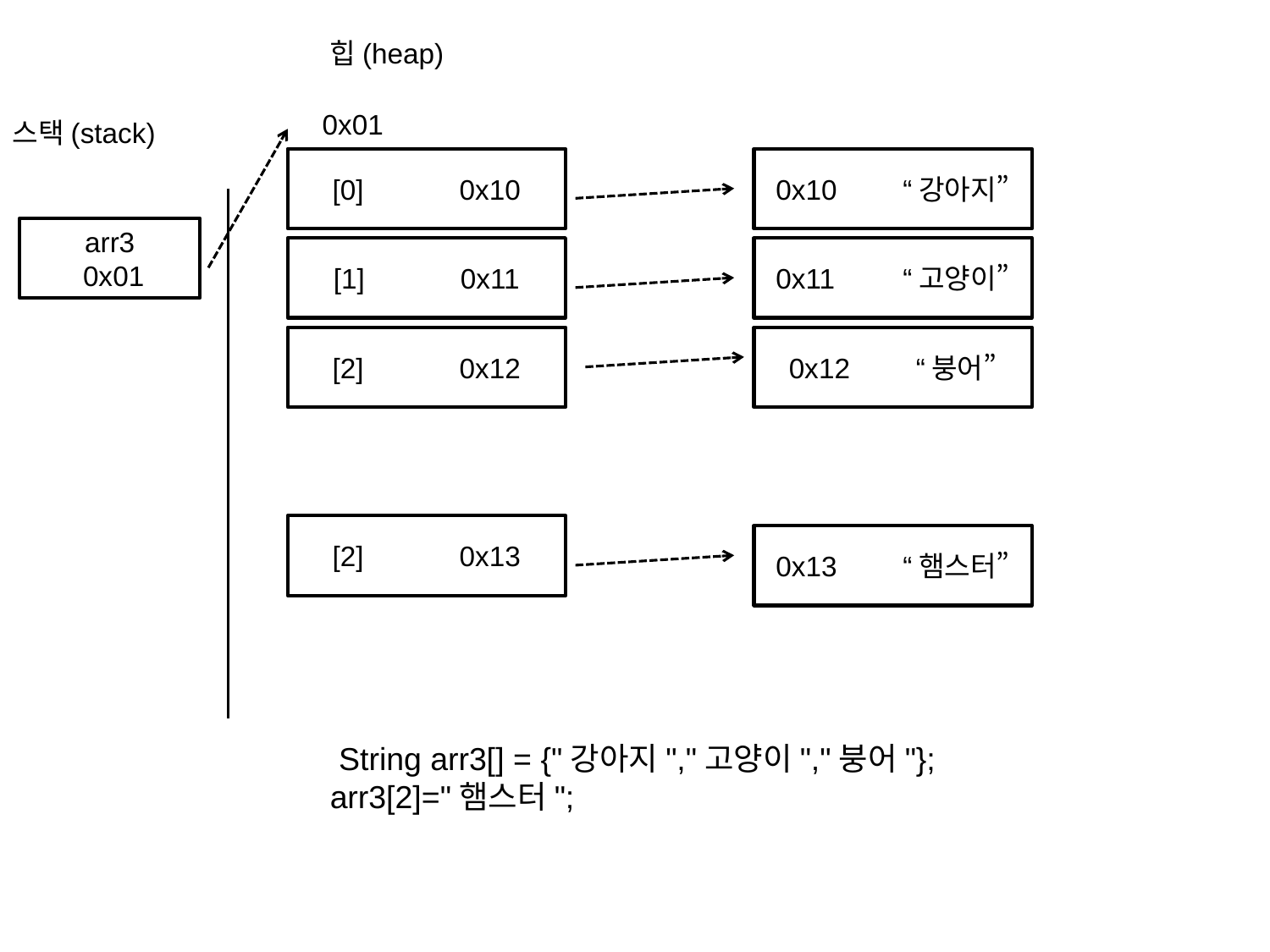

힙(heap)
0x01
스택(stack)
[0]	0x10
0x10	“강아지”
arr3
 0x01
[1]	0x11
0x11	“고양이”
[2]	0x12
0x12	“붕어”
[2]	0x13
0x13	“햄스터”
 String arr3[] = {"강아지","고양이","붕어"};
arr3[2]="햄스터";